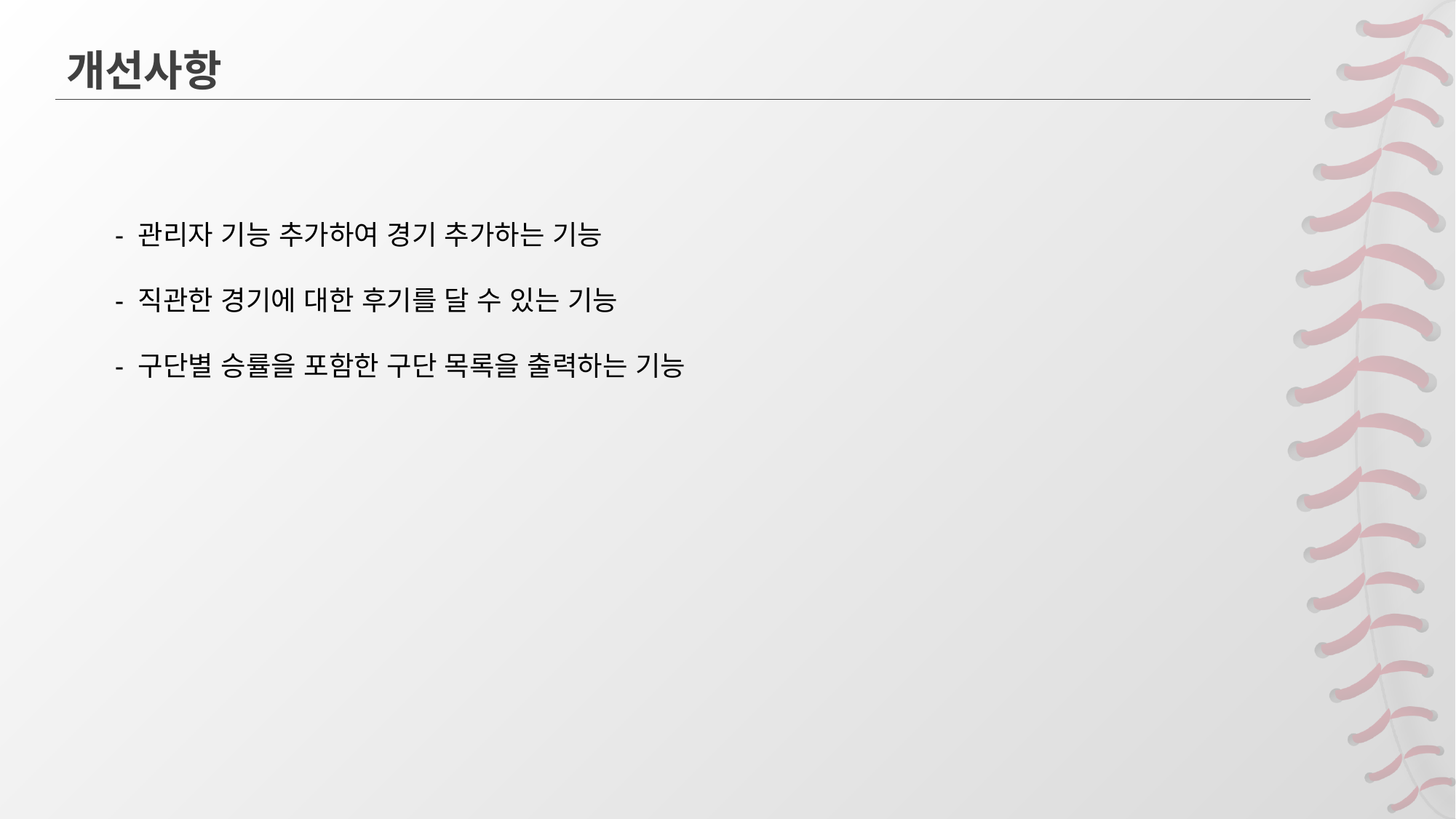

# 개선사항
- 관리자 기능 추가하여 경기 추가하는 기능

- 직관한 경기에 대한 후기를 달 수 있는 기능

- 구단별 승률을 포함한 구단 목록을 출력하는 기능